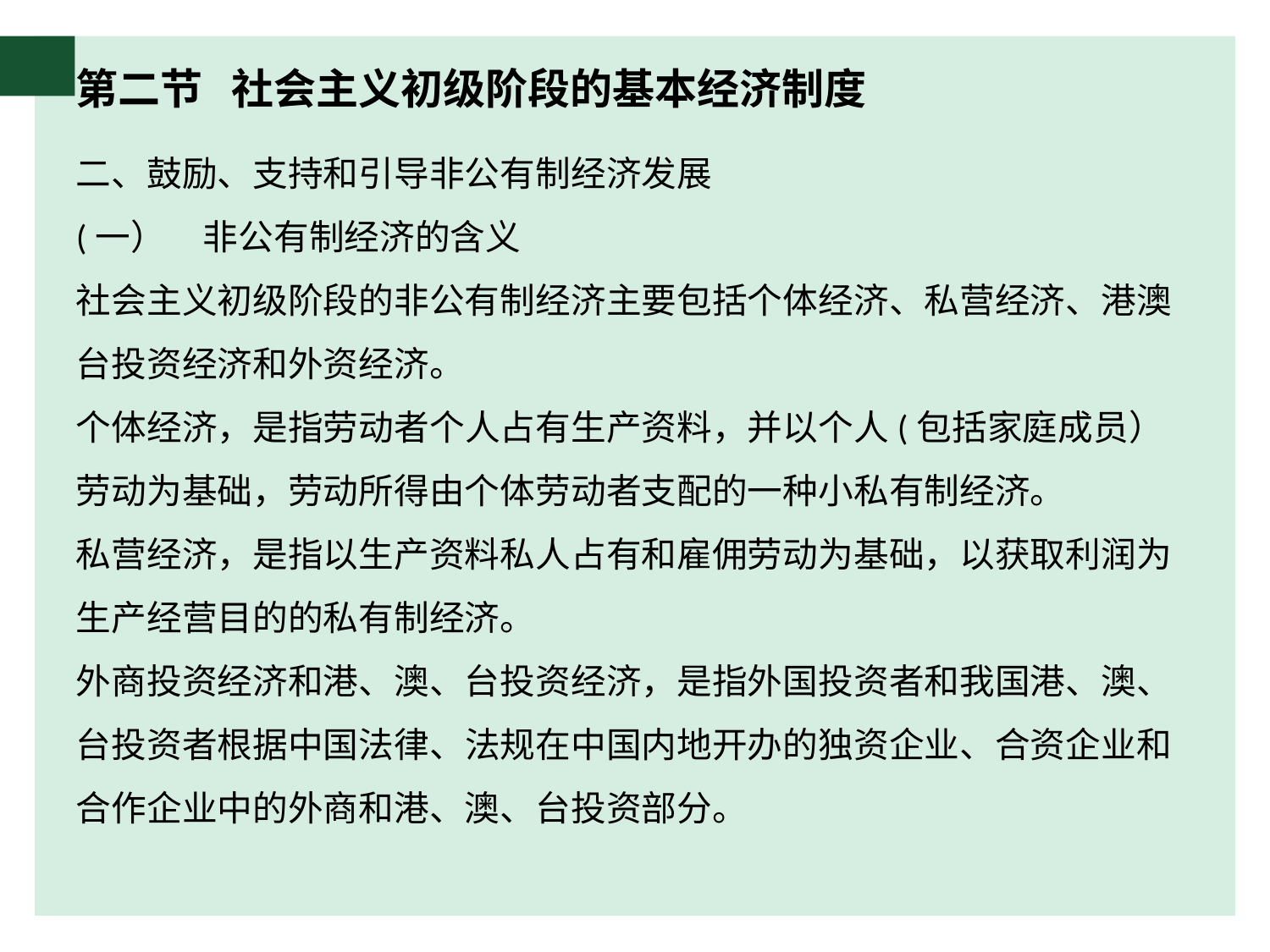

# 第二节   社会主义初级阶段的基本经济制度
二、鼓励、支持和引导非公有制经济发展
(一）	非公有制经济的含义
社会主义初级阶段的非公有制经济主要包括个体经济、私营经济、港澳台投资经济和外资经济。
个体经济，是指劳动者个人占有生产资料，并以个人(包括家庭成员）劳动为基础，劳动所得由个体劳动者支配的一种小私有制经济。
私营经济，是指以生产资料私人占有和雇佣劳动为基础，以获取利润为生产经营目的的私有制经济。
外商投资经济和港、澳、台投资经济，是指外国投资者和我国港、澳、台投资者根据中国法律、法规在中国内地开办的独资企业、合资企业和合作企业中的外商和港、澳、台投资部分。